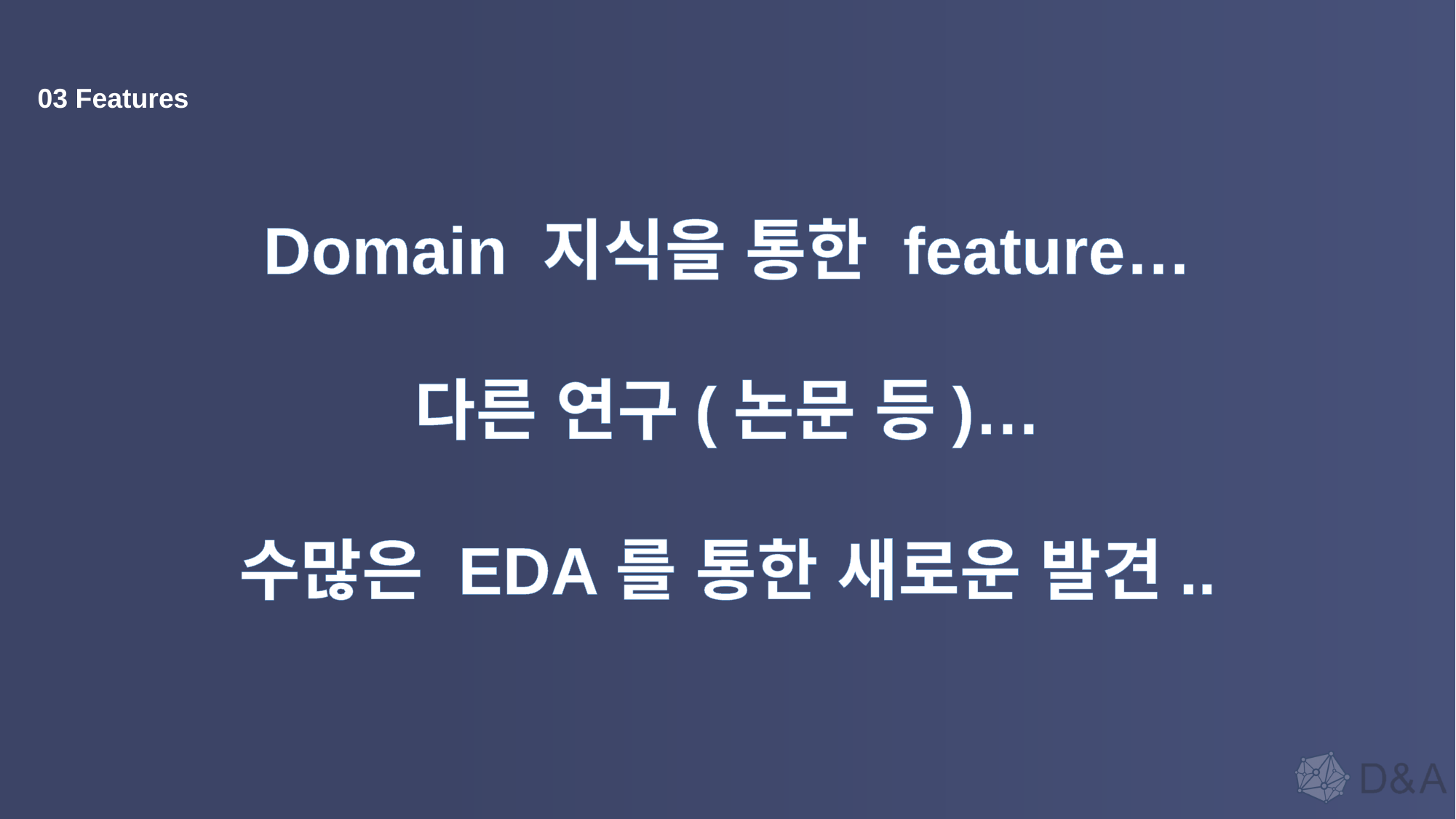

03 Features

Domain 지식을 통한 feature…

다른 연구(논문 등)…

수많은 EDA를 통한 새로운 발견..